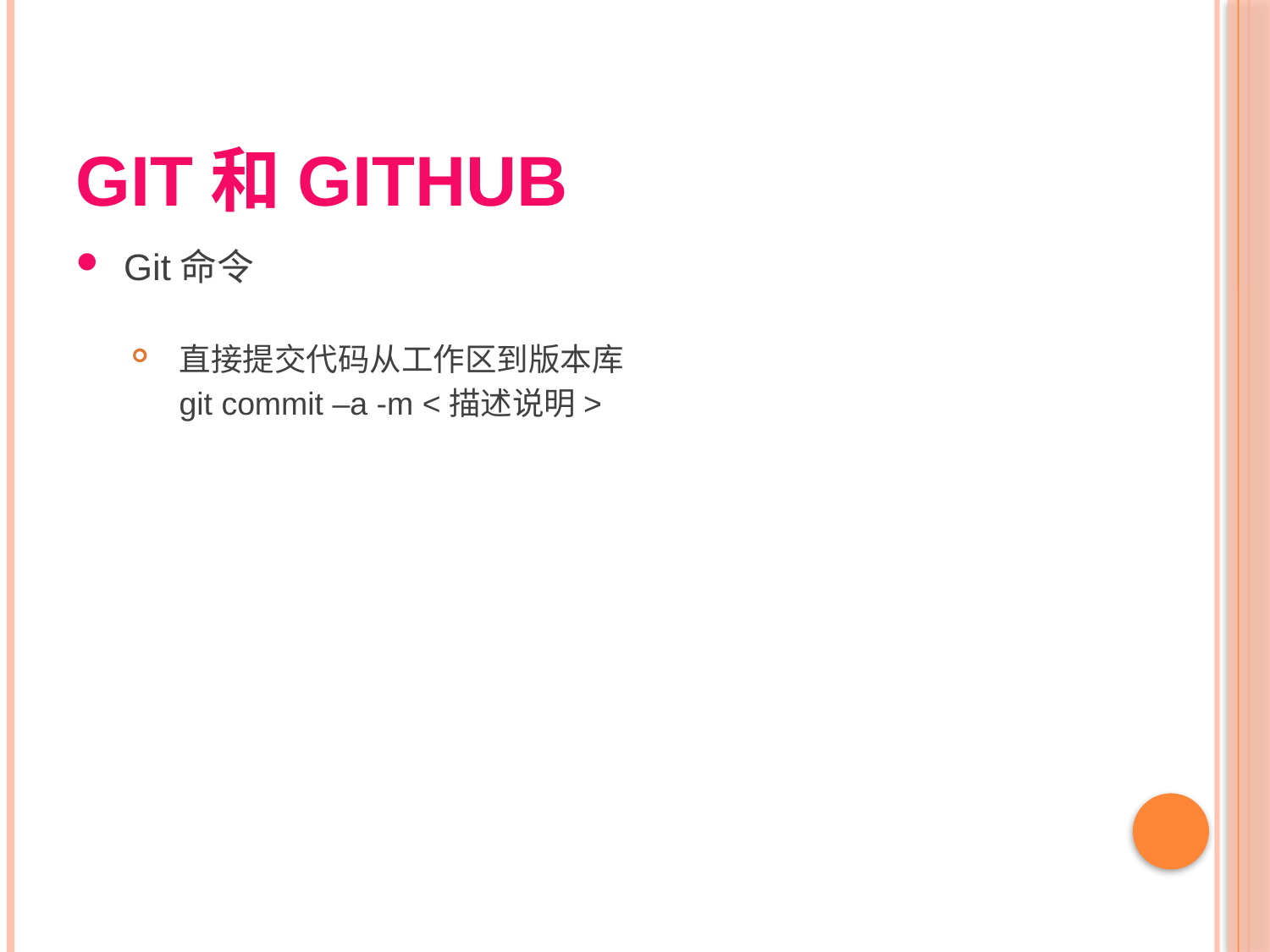

# git和github
Git命令

直接提交代码从工作区到版本库
	git commit –a -m <描述说明>